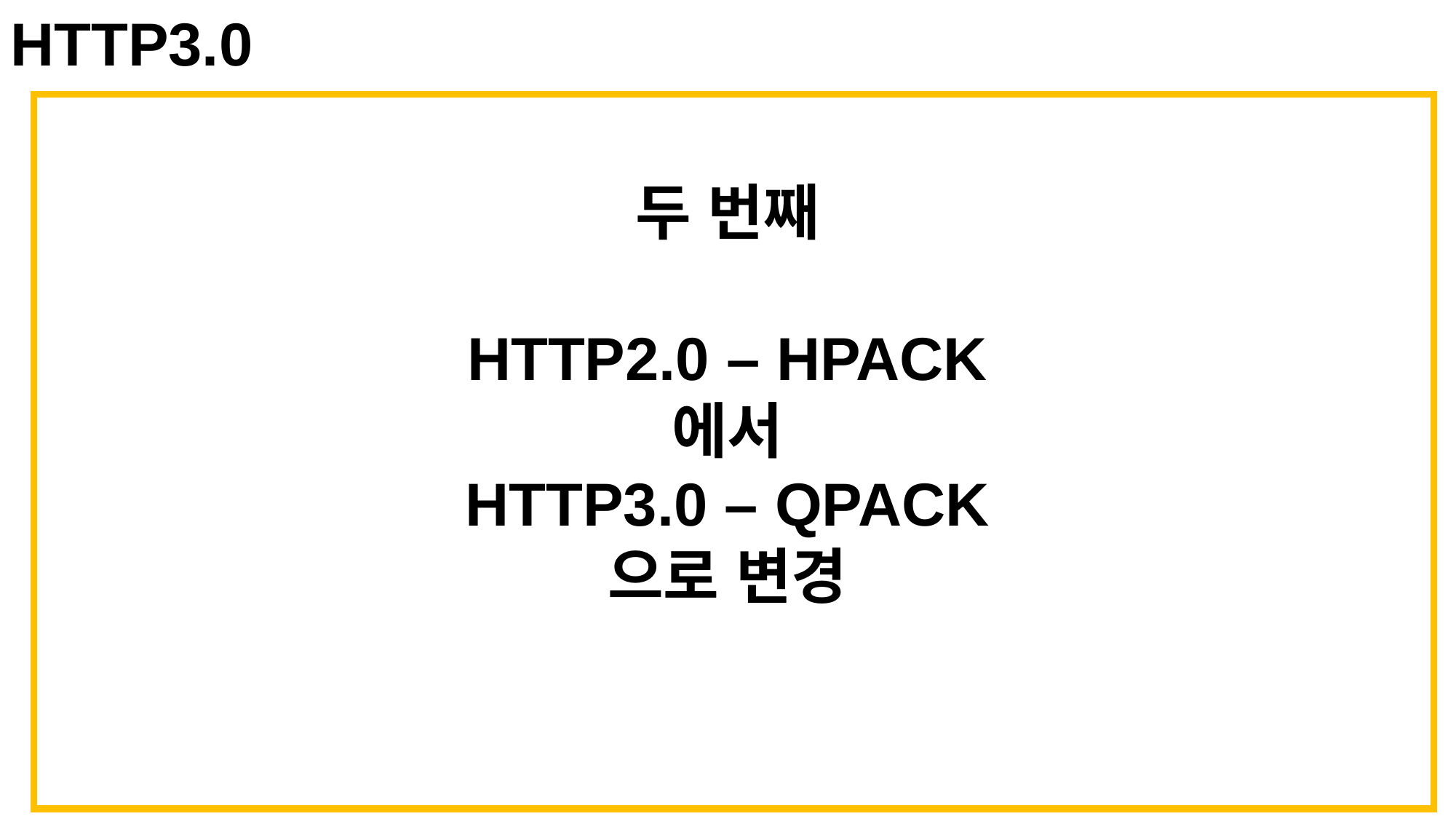

HTTP3.0

두 번째
HTTP2.0 – HPACK
에서
HTTP3.0 – QPACK
으로 변경